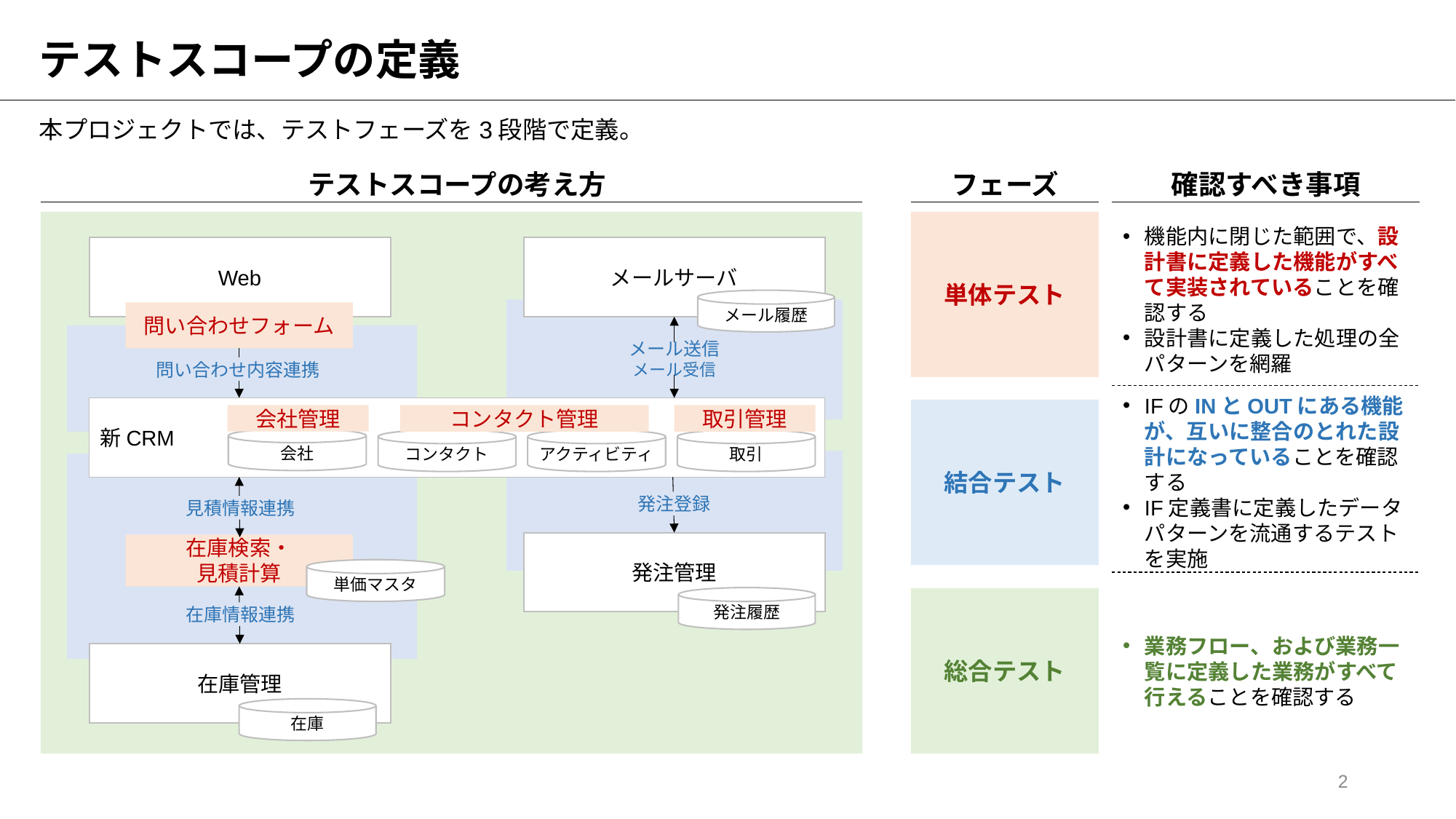

# テストスコープの定義
本プロジェクトでは、テストフェーズを3段階で定義。
テストスコープの考え方
フェーズ
確認すべき事項
単体テスト
結合テスト
総合テスト

Web
メールサーバ
メール履歴
問い合わせフォーム
メール送信
メール受信
問い合わせ内容連携
新CRM
会社管理
コンタクト管理
取引管理
会社
コンタクト
アクティビティ
取引
発注登録
見積情報連携
発注管理
在庫検索・
見積計算
単価マスタ
発注履歴
在庫情報連携
在庫管理
在庫

機能内に閉じた範囲で、設計書に定義した機能がすべて実装されていることを確認する
設計書に定義した処理の全パターンを網羅
IFのINとOUTにある機能が、互いに整合のとれた設計になっていることを確認する
IF定義書に定義したデータパターンを流通するテストを実施
業務フロー、および業務一覧に定義した業務がすべて行えることを確認する
2